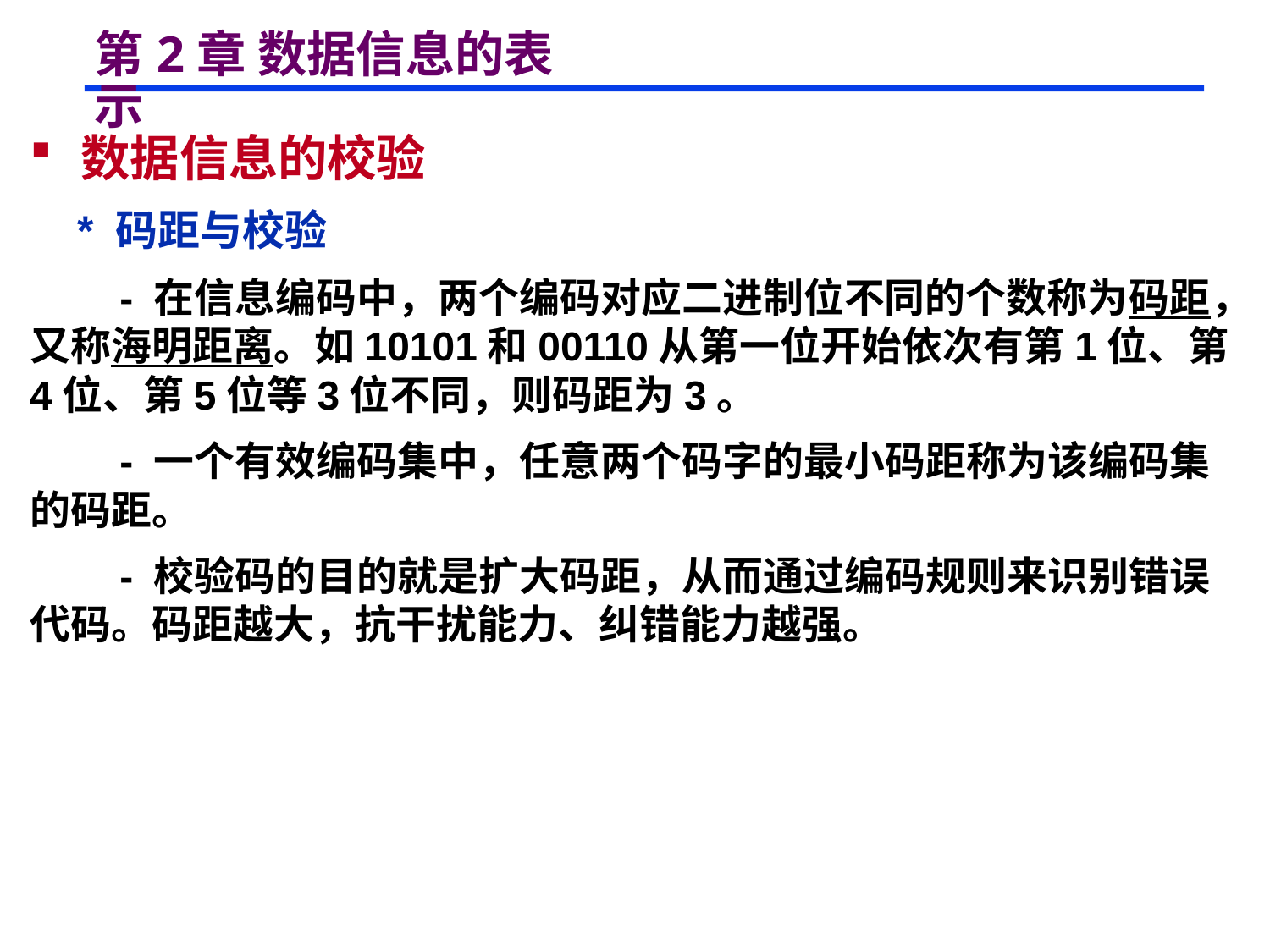

# 第2章 数据信息的表示
 数据信息的校验
    * 码距与校验
        - 在信息编码中，两个编码对应二进制位不同的个数称为码距，又称海明距离。如10101和00110从第一位开始依次有第1位、第4位、第5位等3位不同，则码距为3。
        - 一个有效编码集中，任意两个码字的最小码距称为该编码集的码距。
        - 校验码的目的就是扩大码距，从而通过编码规则来识别错误代码。码距越大，抗干扰能力、纠错能力越强。